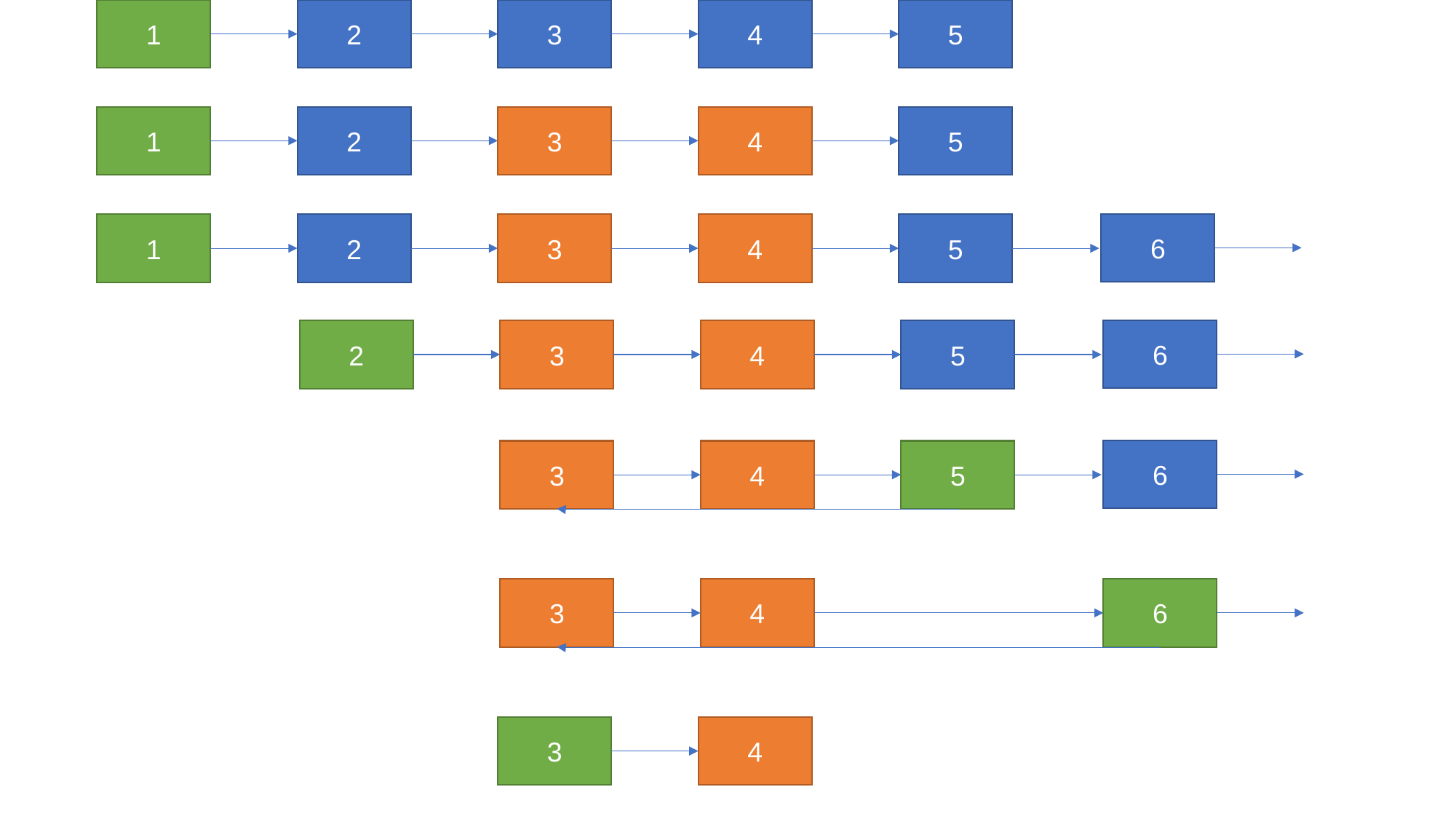

1
2
3
4
5
1
2
3
4
5
6
1
2
3
4
5
6
2
3
4
5
6
3
4
5
3
4
6
3
4
临界区
睡眠
自旋